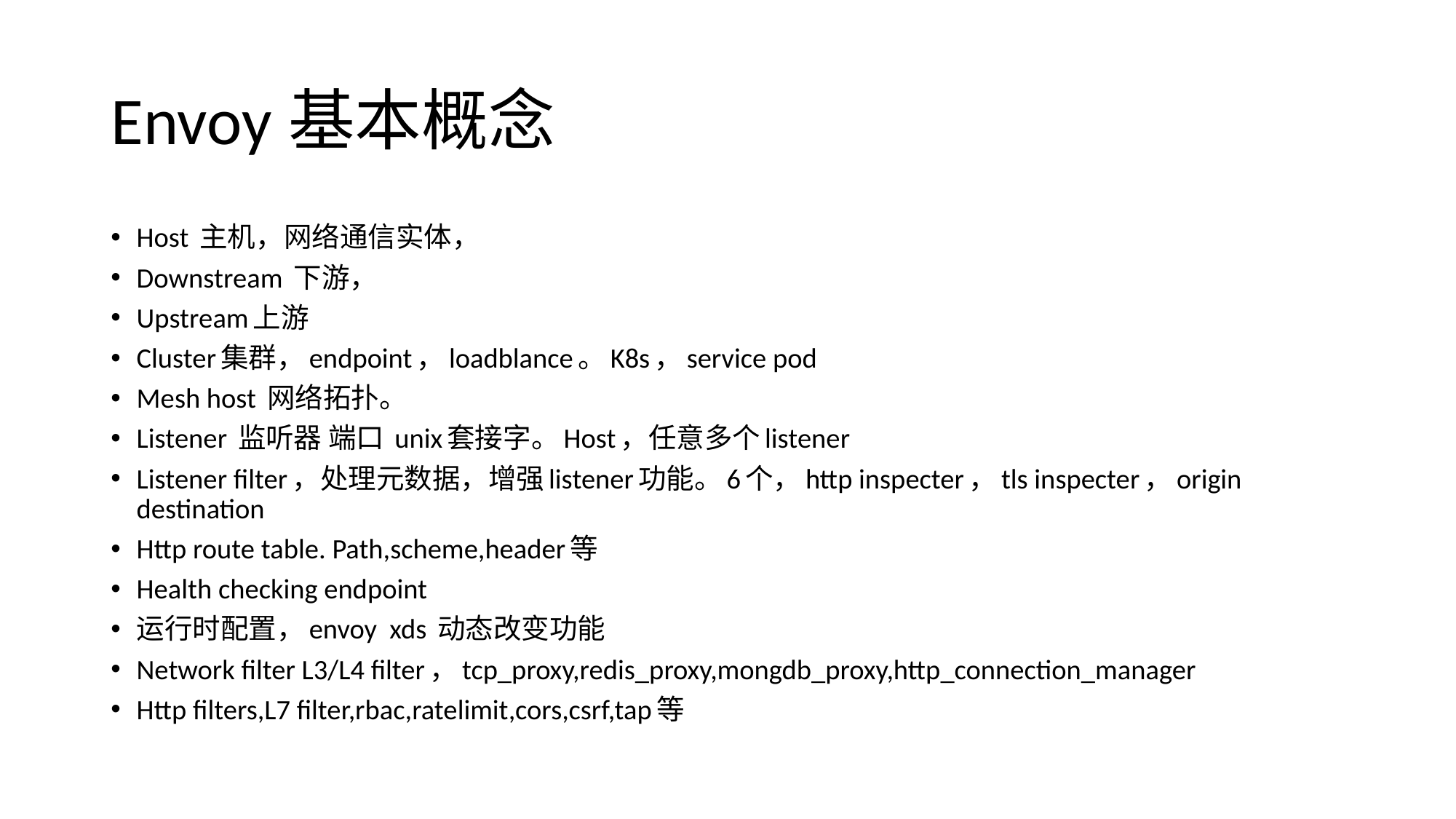

# Envoy基本概念
Host 主机，网络通信实体，
Downstream 下游，
Upstream上游
Cluster集群，endpoint，loadblance。K8s，service pod
Mesh host 网络拓扑。
Listener 监听器 端口 unix套接字。Host，任意多个listener
Listener filter，处理元数据，增强listener功能。6个，http inspecter，tls inspecter，origin destination
Http route table. Path,scheme,header等
Health checking endpoint
运行时配置，envoy  xds 动态改变功能
Network filter L3/L4 filter，tcp_proxy,redis_proxy,mongdb_proxy,http_connection_manager
Http filters,L7 filter,rbac,ratelimit,cors,csrf,tap等